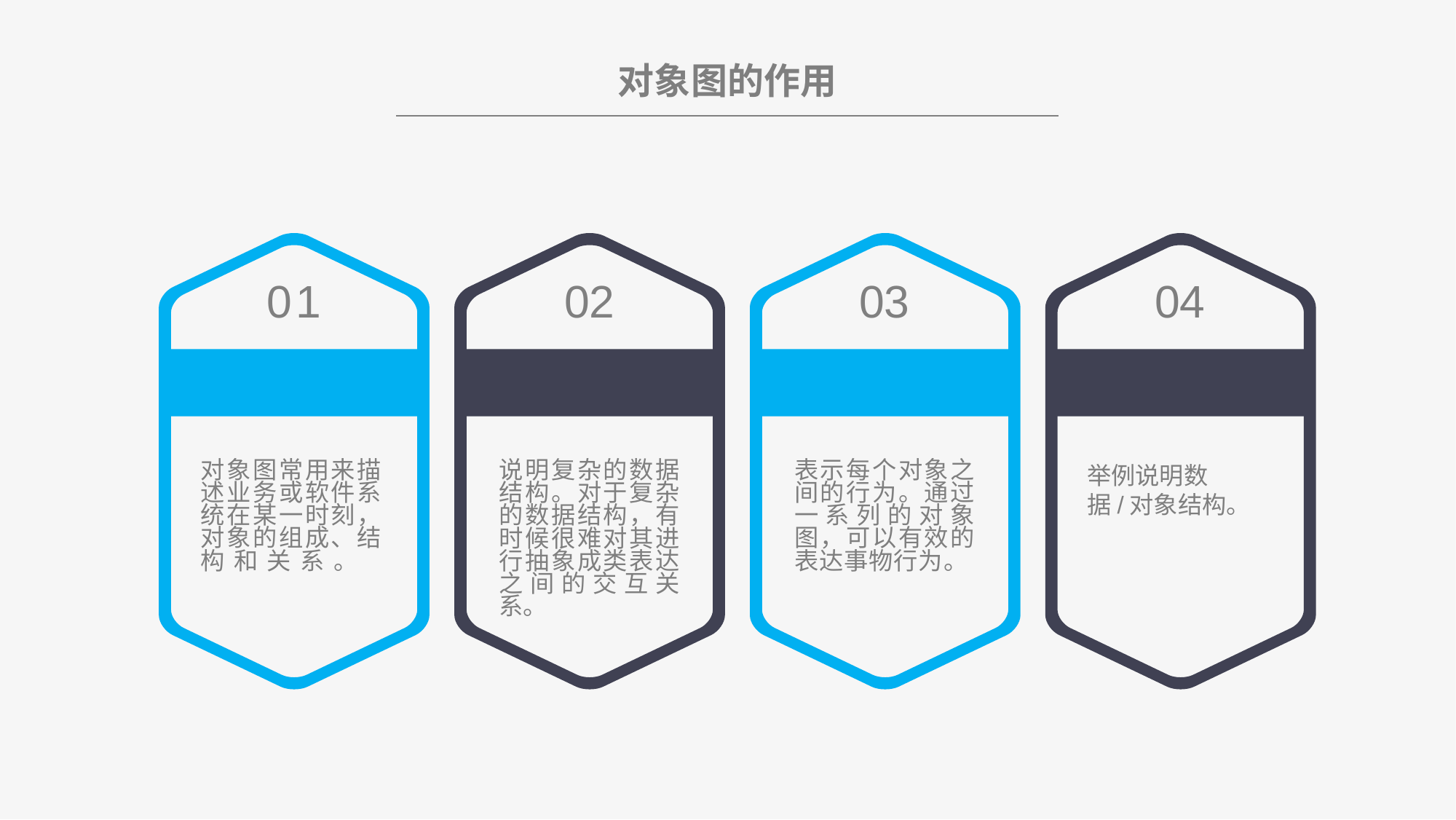

对象图的作用

04
01
02
03

对象图常用来描述业务或软件系统在某一时刻，对象的组成、结构和关系。
说明复杂的数据结构。对于复杂的数据结构，有时候很难对其进行抽象成类表达之间的交互关系。
表示每个对象之间的行为。通过一系列的对象图，可以有效的表达事物行为。
举例说明数据/对象结构。